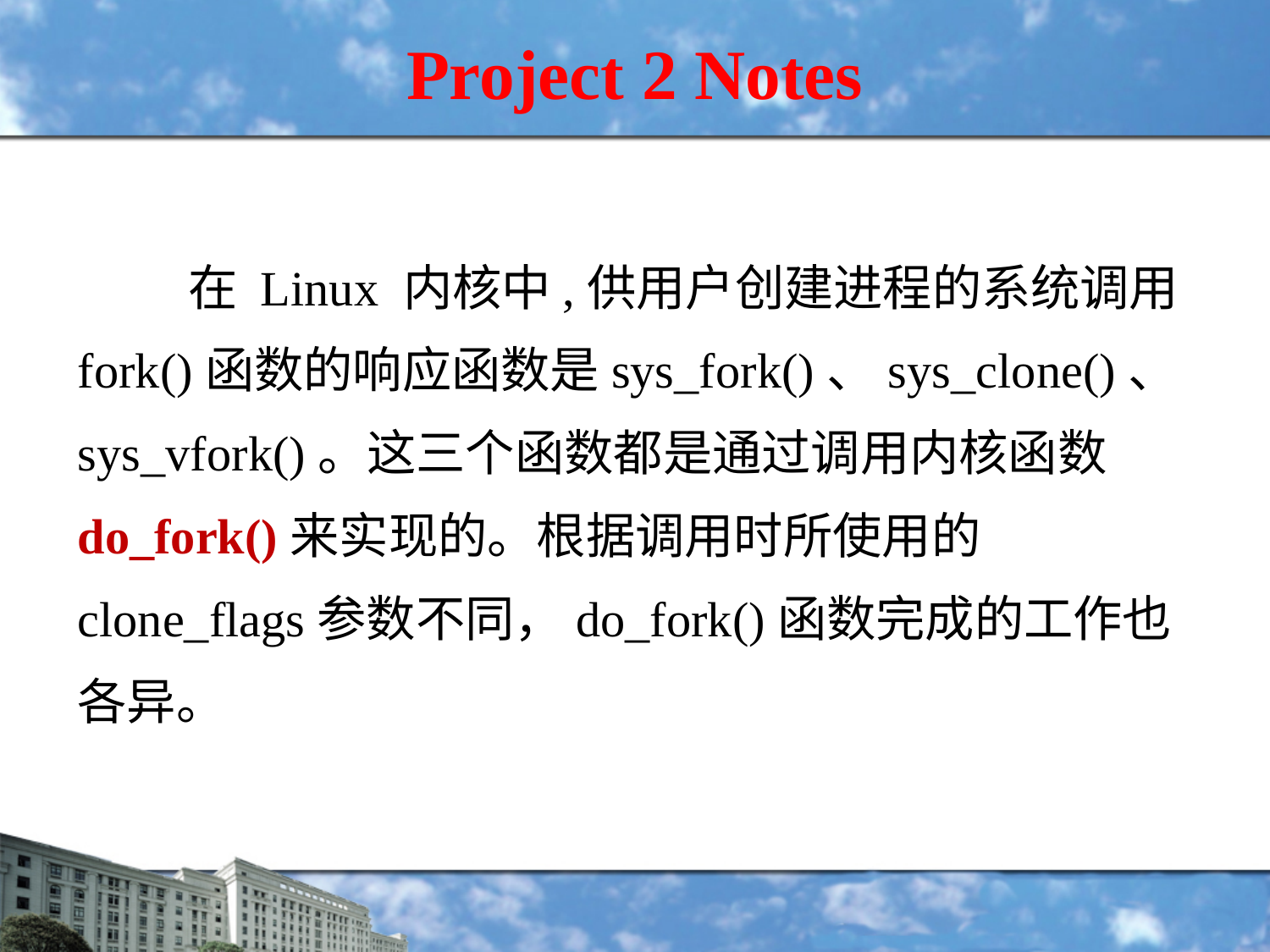

# Project 2 Notes
         在 Linux 内核中,供用户创建进程的系统调用fork()函数的响应函数是sys_fork()、sys_clone()、sys_vfork()。这三个函数都是通过调用内核函数 do_fork()来实现的。根据调用时所使用的clone_flags参数不同，do_fork()函数完成的工作也各异。